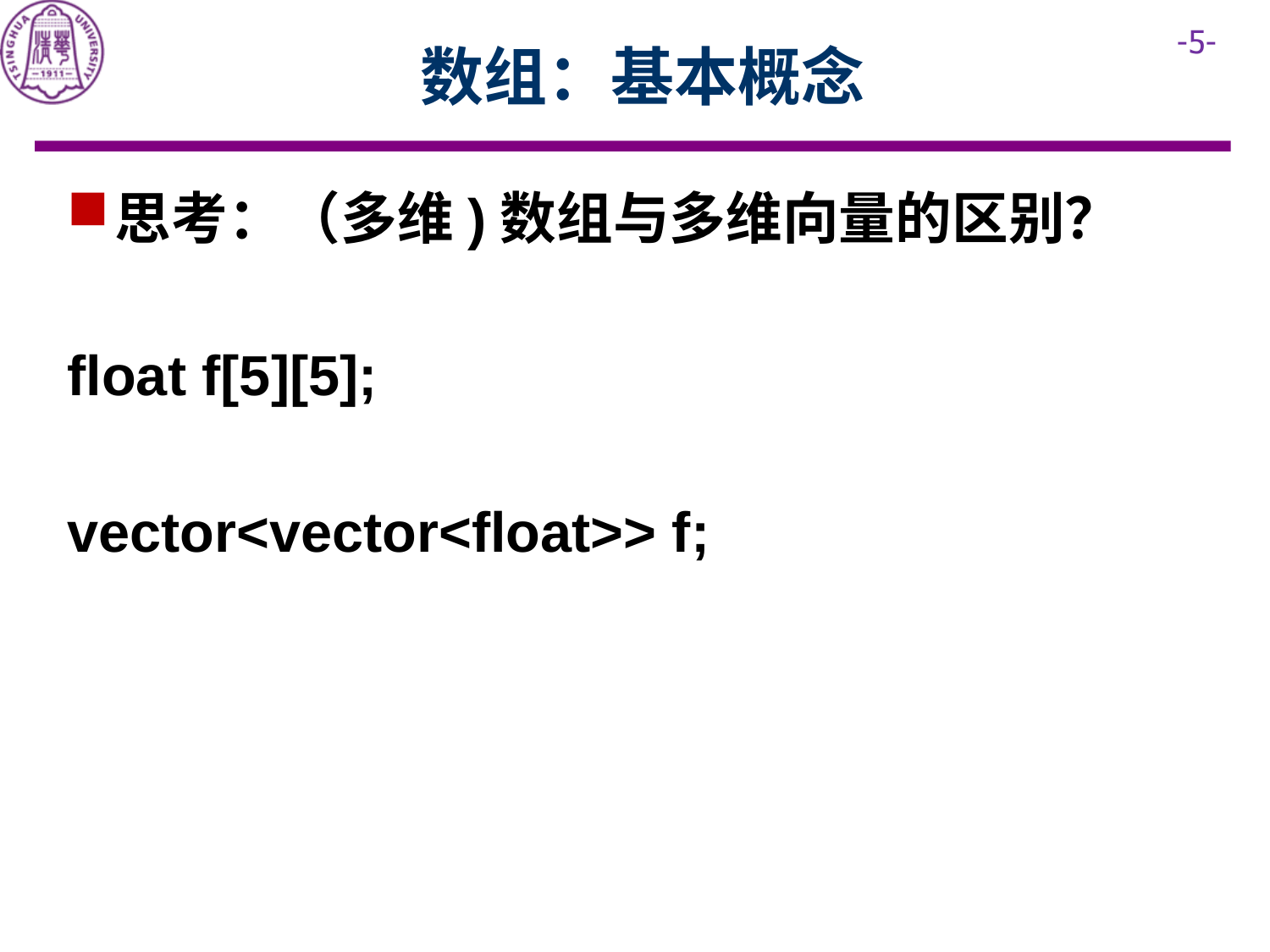

# 数组：基本概念
思考：（多维)数组与多维向量的区别？

float f[5][5];

vector<vector<float>> f;